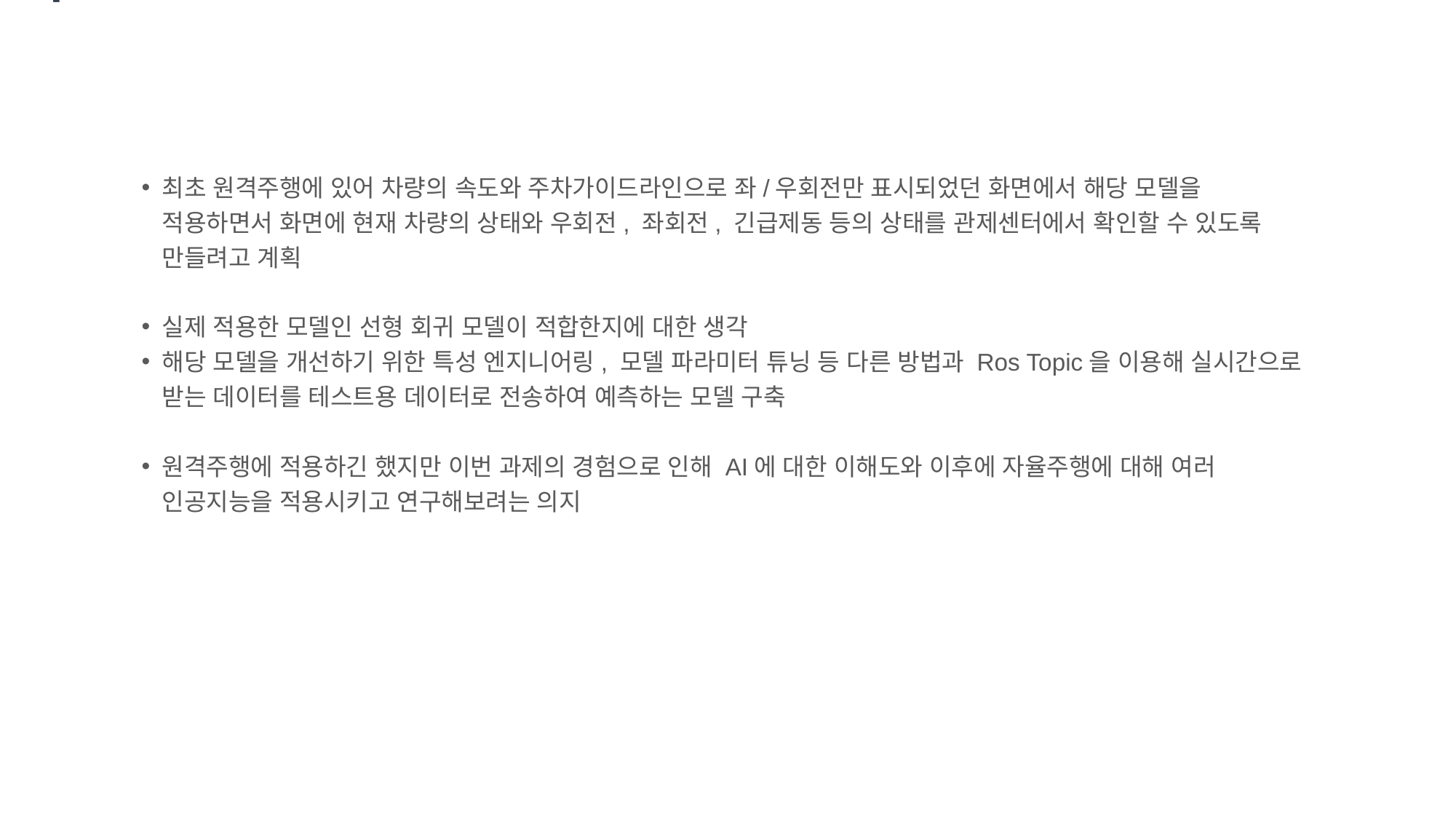

최초 원격주행에 있어 차량의 속도와 주차가이드라인으로 좌/우회전만 표시되었던 화면에서 해당 모델을 적용하면서 화면에 현재 차량의 상태와 우회전, 좌회전, 긴급제동 등의 상태를 관제센터에서 확인할 수 있도록 만들려고 계획

실제 적용한 모델인 선형 회귀 모델이 적합한지에 대한 생각
해당 모델을 개선하기 위한 특성 엔지니어링, 모델 파라미터 튜닝 등 다른 방법과 Ros Topic을 이용해 실시간으로 받는 데이터를 테스트용 데이터로 전송하여 예측하는 모델 구축

원격주행에 적용하긴 했지만 이번 과제의 경험으로 인해 AI에 대한 이해도와 이후에 자율주행에 대해 여러 인공지능을 적용시키고 연구해보려는 의지